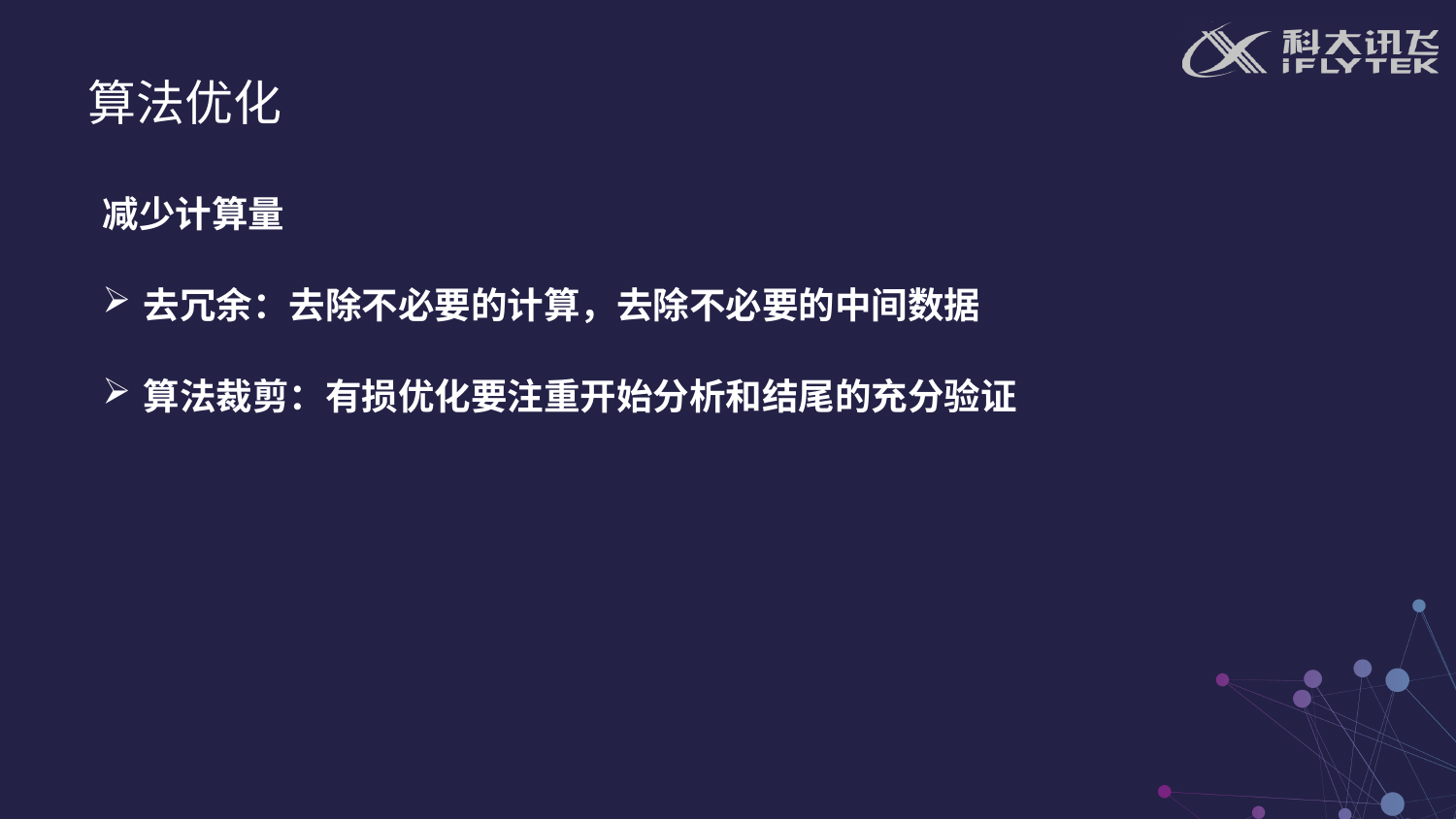

算法优化
减少计算量
去冗余：去除不必要的计算，去除不必要的中间数据
算法裁剪：有损优化要注重开始分析和结尾的充分验证